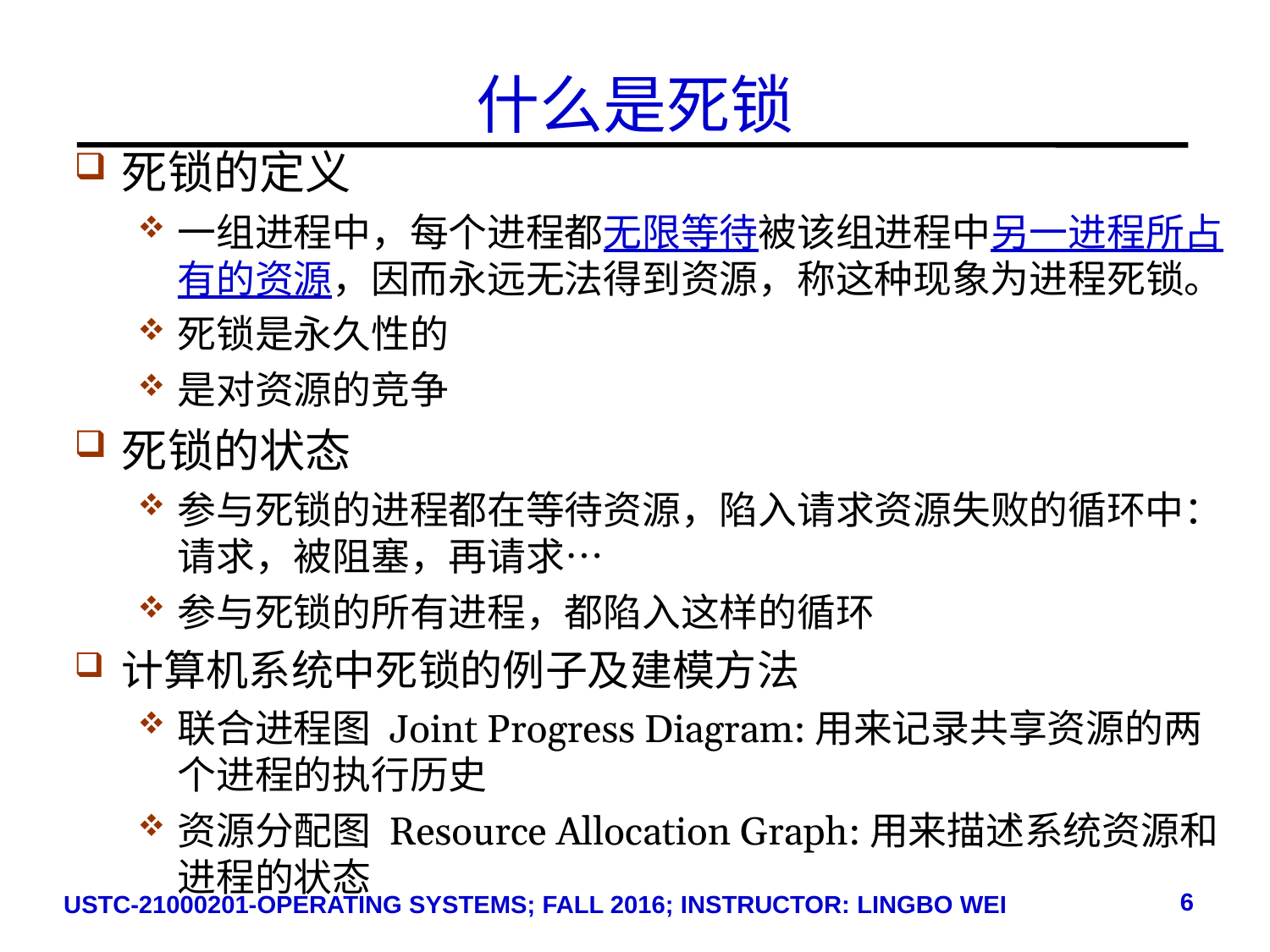

# 什么是死锁
死锁的定义
一组进程中，每个进程都无限等待被该组进程中另一进程所占有的资源，因而永远无法得到资源，称这种现象为进程死锁。
死锁是永久性的
是对资源的竞争
死锁的状态
参与死锁的进程都在等待资源，陷入请求资源失败的循环中：请求，被阻塞，再请求…
参与死锁的所有进程，都陷入这样的循环
计算机系统中死锁的例子及建模方法
联合进程图 Joint Progress Diagram:用来记录共享资源的两个进程的执行历史
资源分配图 Resource Allocation Graph:用来描述系统资源和进程的状态

6
USTC-21000201-OPERATING SYSTEMS; FALL 2016; INSTRUCTOR: LINGBO WEI